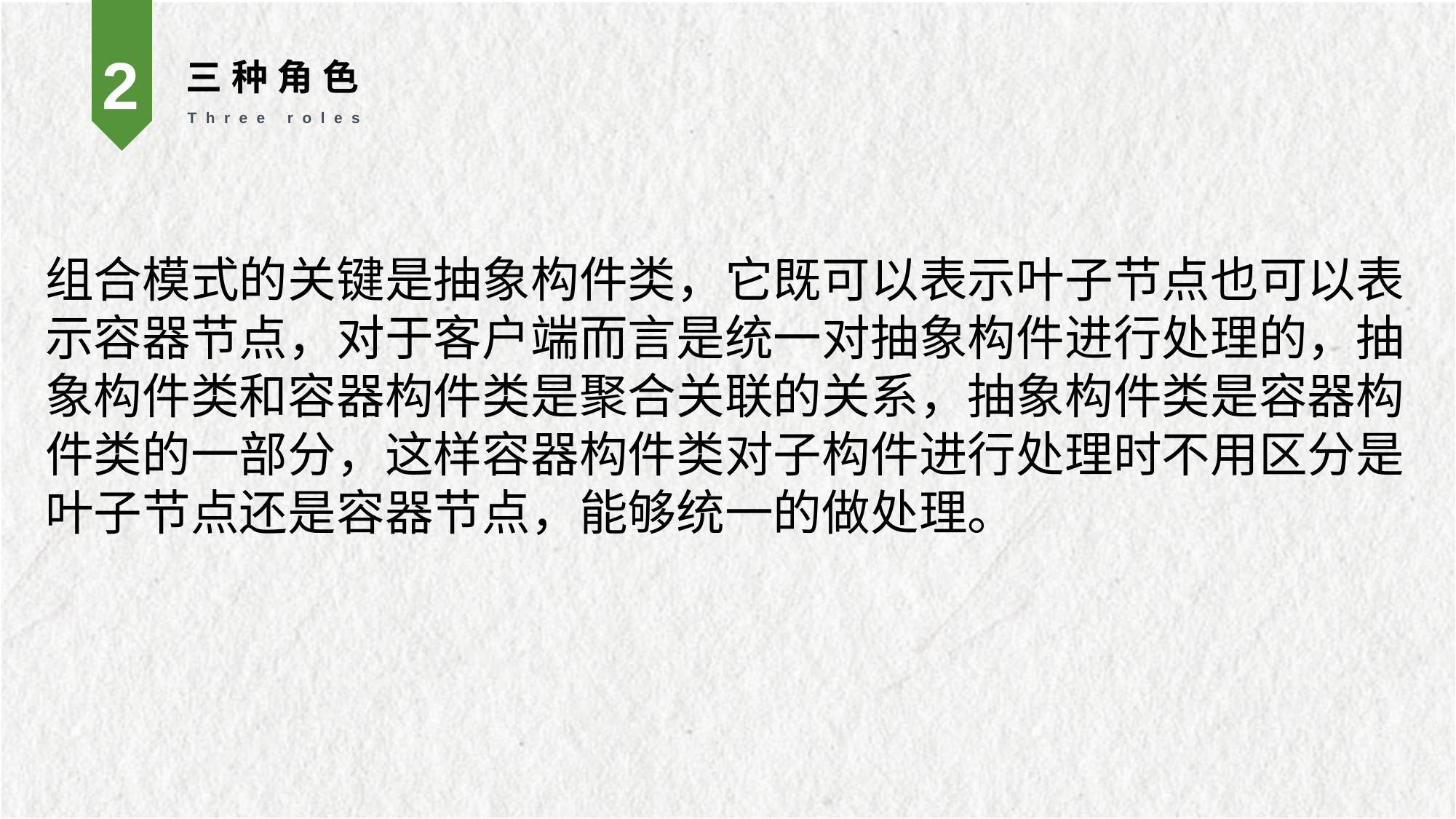

2

三种角色
Three roles
组合模式的关键是抽象构件类，它既可以表示叶子节点也可以表示容器节点，对于客户端而言是统一对抽象构件进行处理的，抽象构件类和容器构件类是聚合关联的关系，抽象构件类是容器构件类的一部分，这样容器构件类对子构件进行处理时不用区分是叶子节点还是容器节点，能够统一的做处理。
PPT下载 http://www.1ppt.com/xiazai/